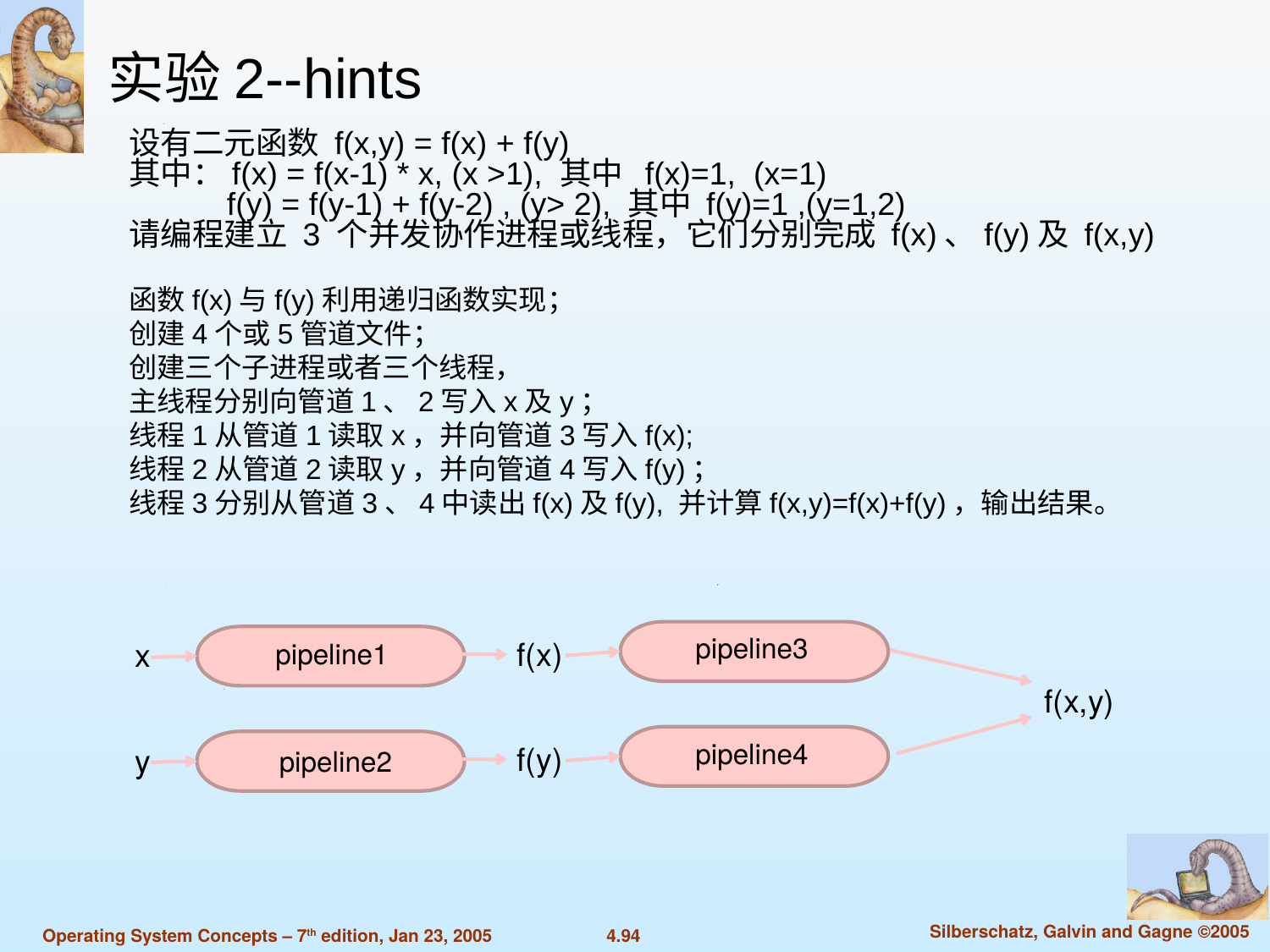

实验2--hints
设有二元函数 f(x,y) = f(x) + f(y)
其中：f(x) = f(x-1) * x, (x >1), 其中  f(x)=1,  (x=1)
           f(y) = f(y-1) + f(y-2) , (y> 2), 其中 f(y)=1 ,(y=1,2)
请编程建立 3 个并发协作进程或线程，它们分别完成 f(x)、f(y)及 f(x,y)

函数f(x)与f(y)利用递归函数实现；
创建4个或5管道文件；
创建三个子进程或者三个线程，
主线程分别向管道1、2写入x及y；
线程1从管道1读取x，并向管道3写入f(x);
线程2从管道2读取y，并向管道4写入f(y)；
线程3分别从管道3、4中读出f(x)及f(y), 并计算f(x,y)=f(x)+f(y)，输出结果。

pipeline3

f(x)
x
pipeline1
f(x,y)

pipeline4

f(y)
y
pipeline2